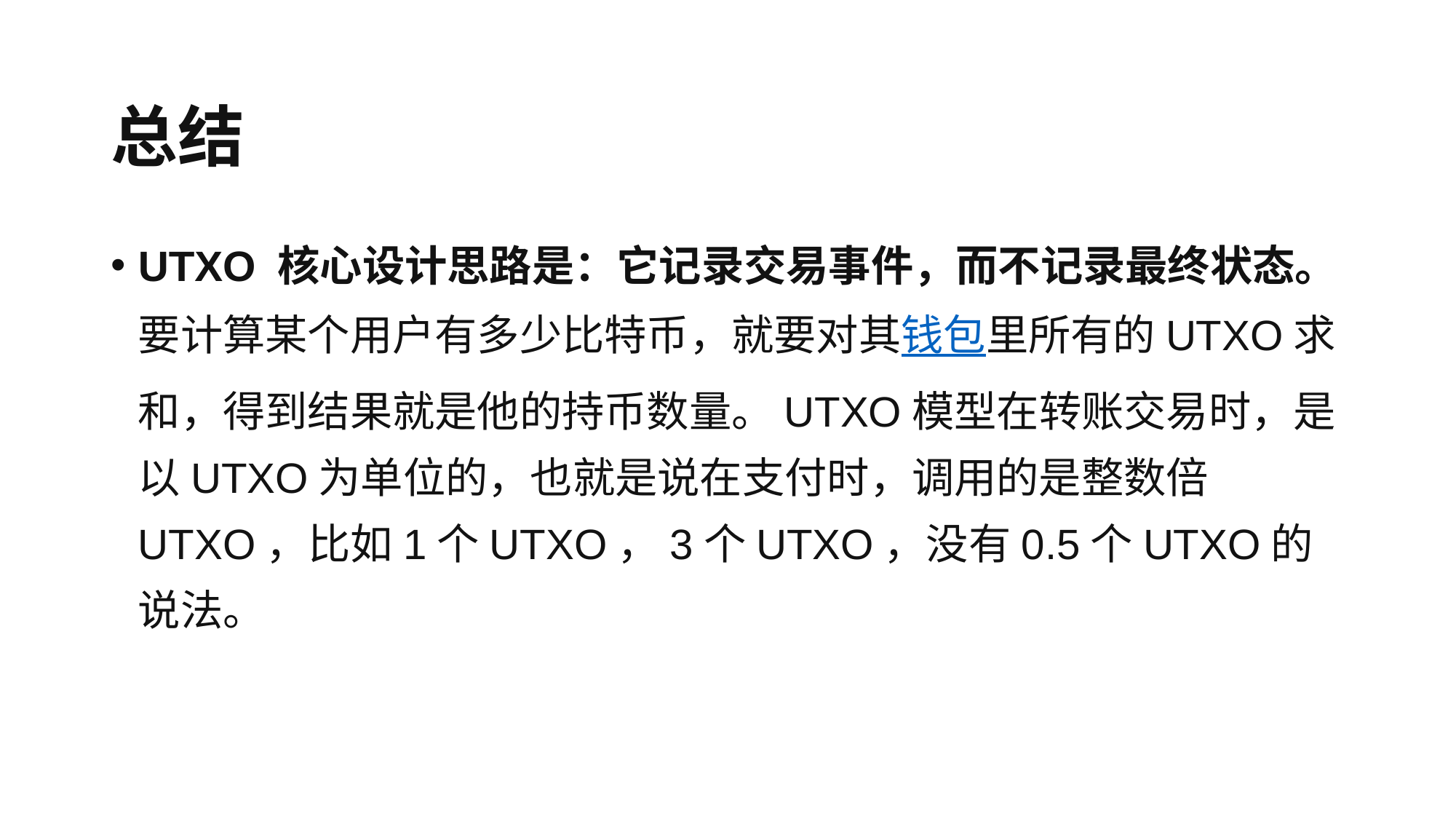

# 总结
UTXO 核心设计思路是：它记录交易事件，而不记录最终状态。要计算某个用户有多少比特币，就要对其钱包里所有的UTXO求和，得到结果就是他的持币数量。UTXO模型在转账交易时，是以UTXO为单位的，也就是说在支付时，调用的是整数倍UTXO，比如1个UTXO，3个UTXO，没有0.5个UTXO的说法。